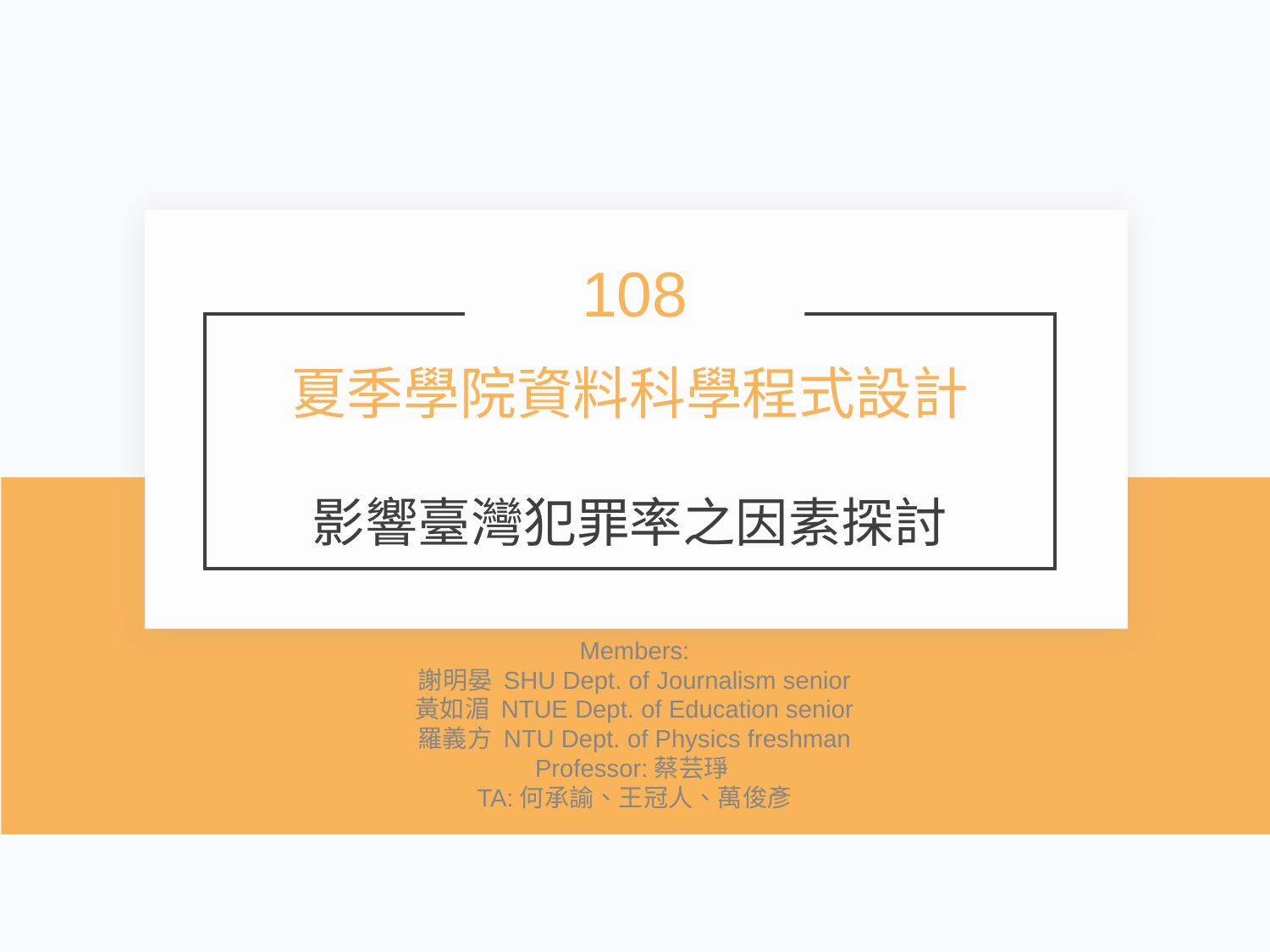

108

夏季學院資料科學程式設計

影響臺灣犯罪率之因素探討

Members:
謝明晏 SHU Dept. of Journalism senior
黃如湄 NTUE Dept. of Education senior
羅義方 NTU Dept. of Physics freshman
Professor:蔡芸琤
TA:何承諭、王冠人、萬俊彥